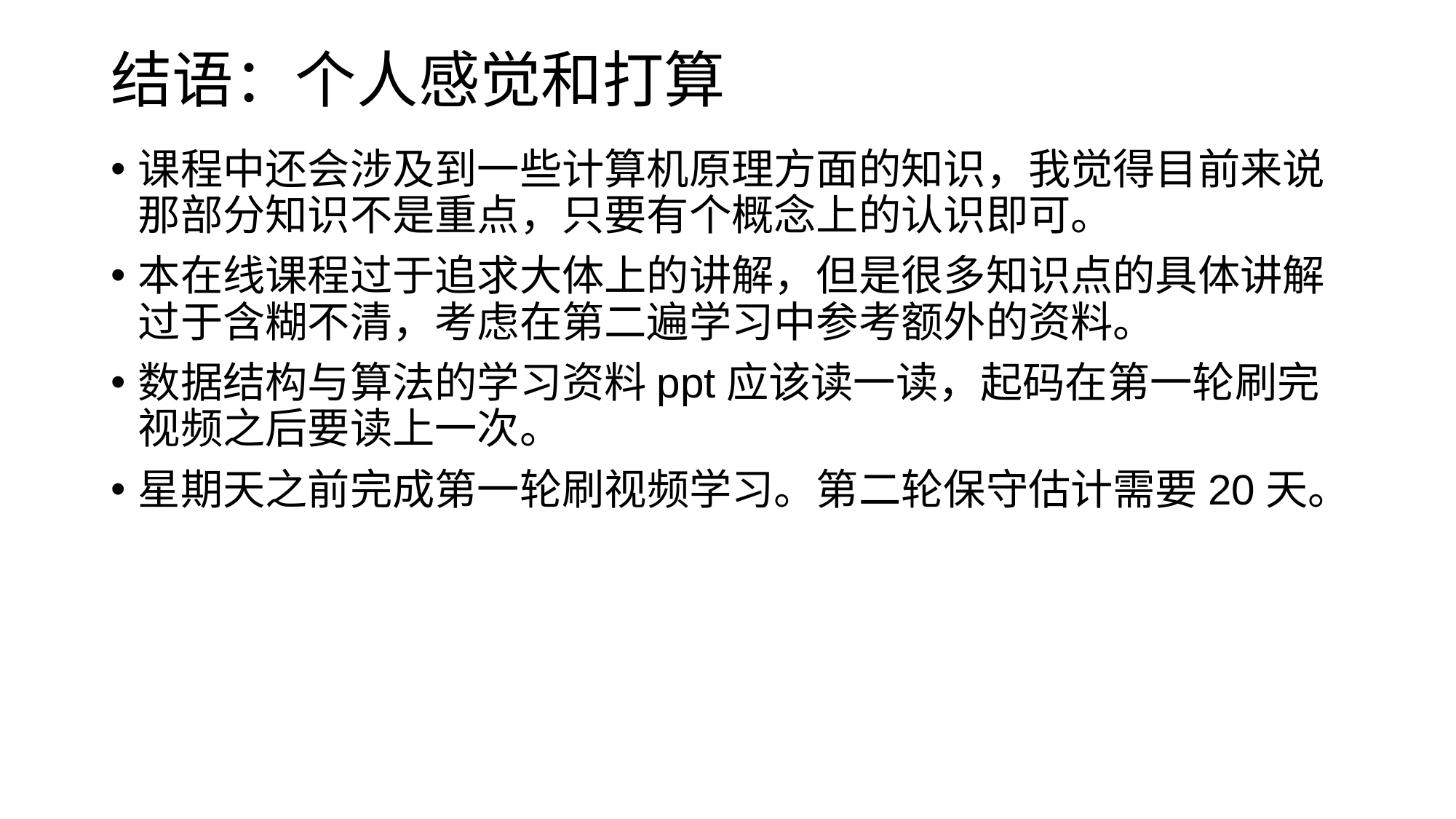

# 结语：个人感觉和打算
课程中还会涉及到一些计算机原理方面的知识，我觉得目前来说那部分知识不是重点，只要有个概念上的认识即可。
本在线课程过于追求大体上的讲解，但是很多知识点的具体讲解过于含糊不清，考虑在第二遍学习中参考额外的资料。
数据结构与算法的学习资料ppt应该读一读，起码在第一轮刷完视频之后要读上一次。
星期天之前完成第一轮刷视频学习。第二轮保守估计需要20天。